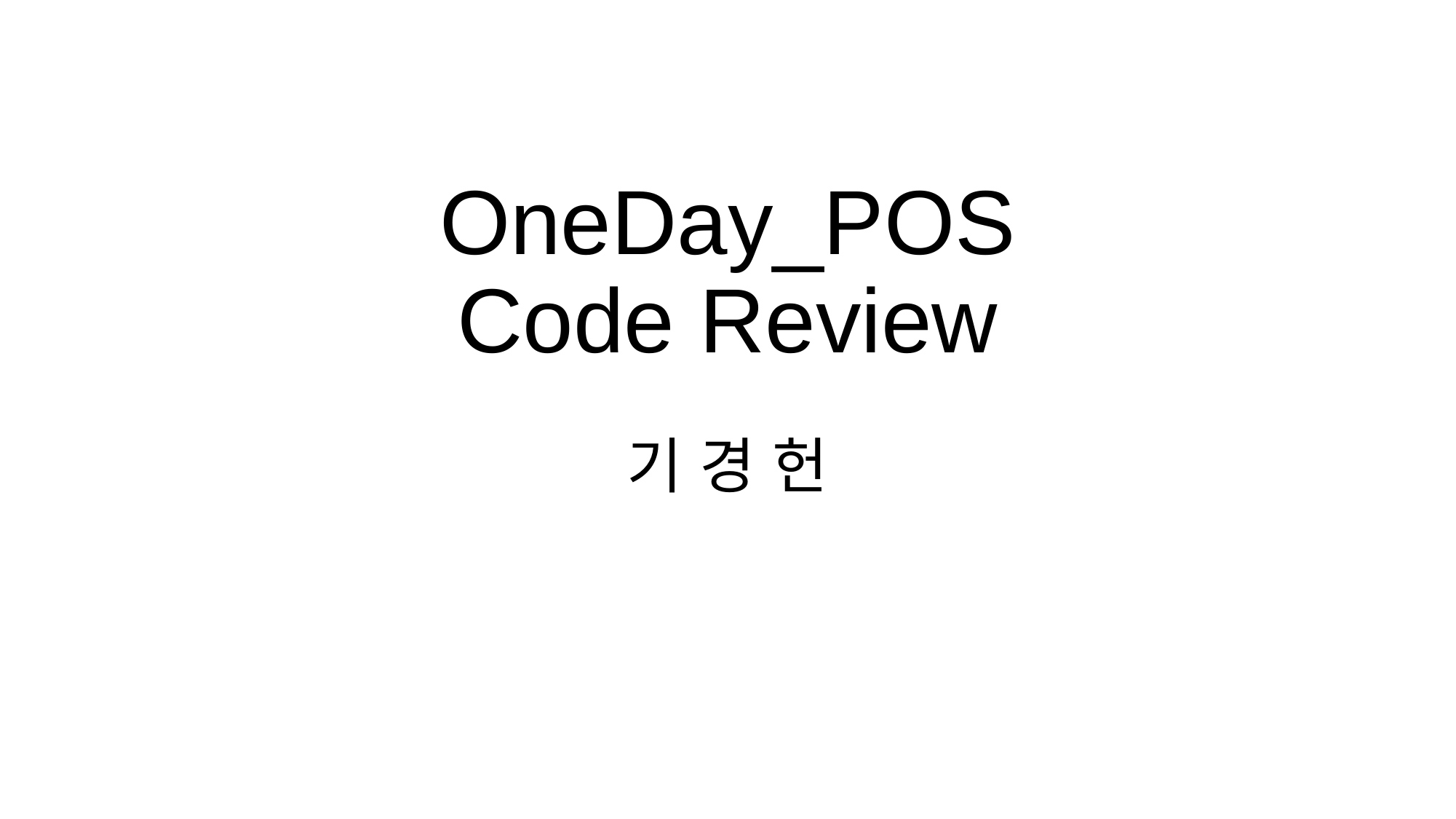

# OneDay_POS Code Review
기 경 헌